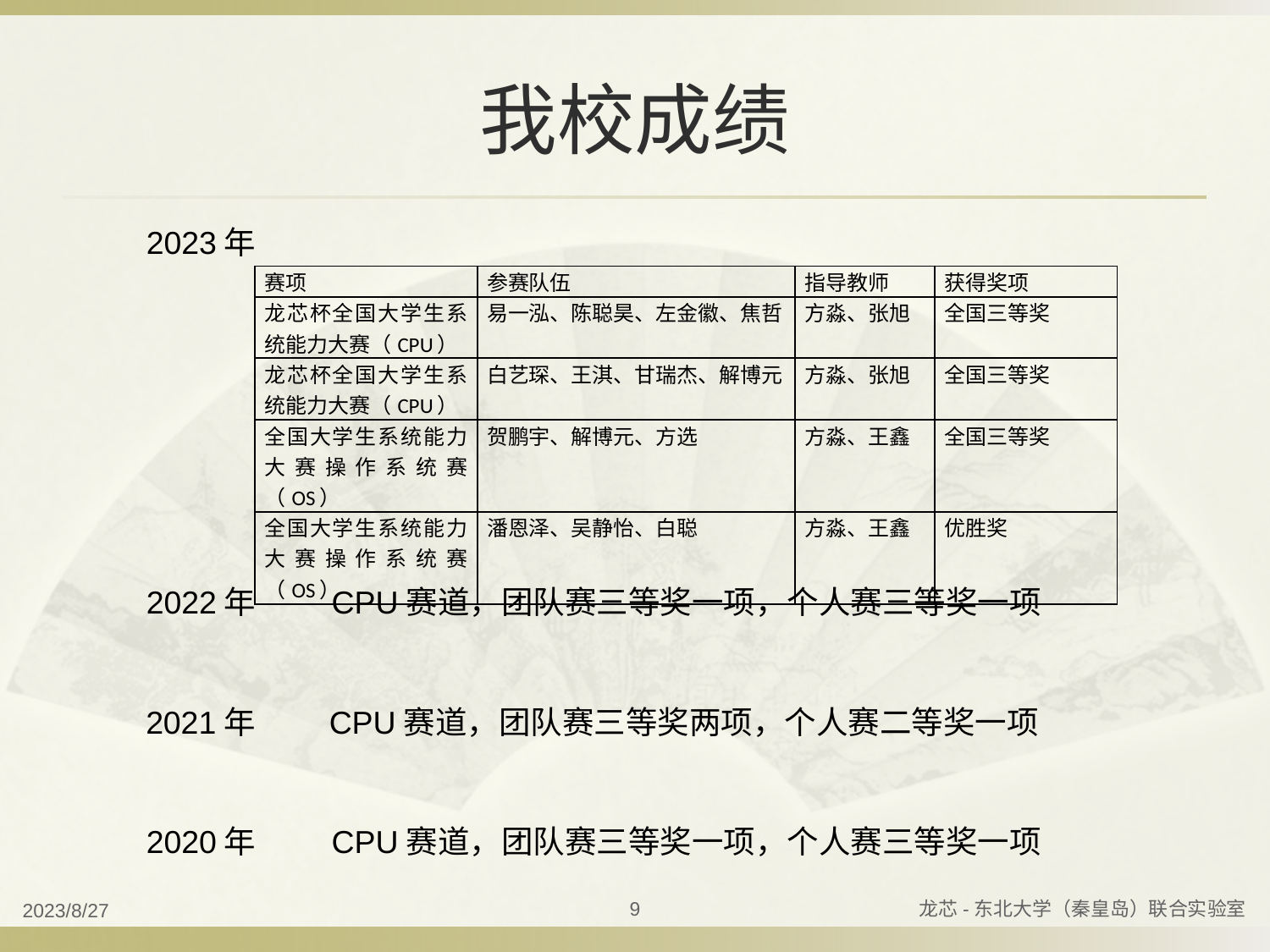

# 我校成绩
2023年
| 赛项 | 参赛队伍 | 指导教师 | 获得奖项 |
| --- | --- | --- | --- |
| 龙芯杯全国大学生系统能力大赛（CPU） | 易一泓、陈聪昊、左金徽、焦哲 | 方淼、张旭 | 全国三等奖 |
| 龙芯杯全国大学生系统能力大赛（CPU） | 白艺琛、王淇、甘瑞杰、解博元 | 方淼、张旭 | 全国三等奖 |
| 全国大学生系统能力大赛操作系统赛（OS） | 贺鹏宇、解博元、方选 | 方淼、王鑫 | 全国三等奖 |
| 全国大学生系统能力大赛操作系统赛（OS） | 潘恩泽、吴静怡、白聪 | 方淼、王鑫 | 优胜奖 |
2022年
CPU赛道，团队赛三等奖一项，个人赛三等奖一项
2021年
CPU赛道，团队赛三等奖两项，个人赛二等奖一项
2020年
CPU赛道，团队赛三等奖一项，个人赛三等奖一项
2023/8/27
9
龙芯-东北大学（秦皇岛）联合实验室